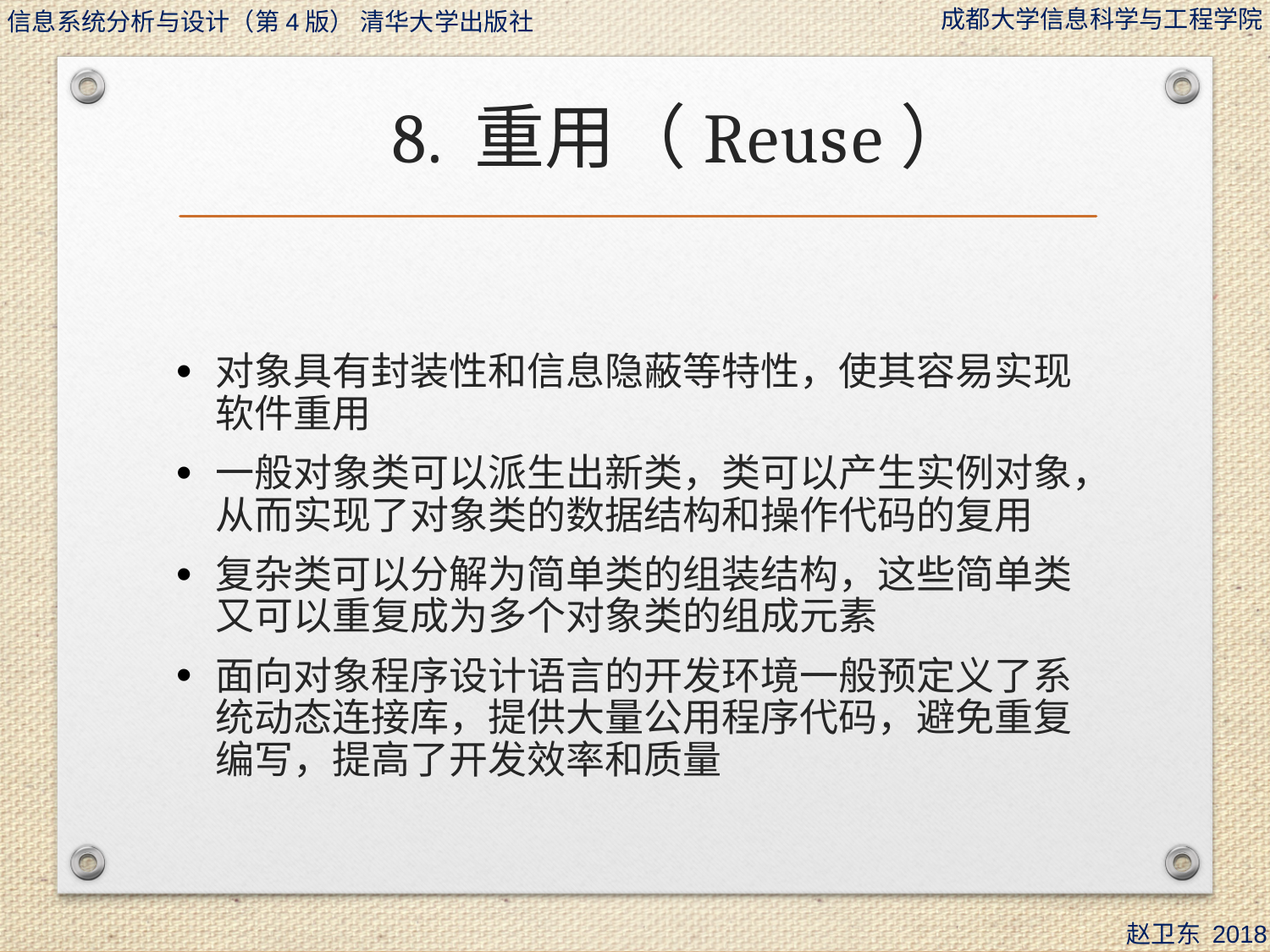

# 8. 重用（Reuse）
对象具有封装性和信息隐蔽等特性，使其容易实现软件重用
一般对象类可以派生出新类，类可以产生实例对象，从而实现了对象类的数据结构和操作代码的复用
复杂类可以分解为简单类的组装结构，这些简单类又可以重复成为多个对象类的组成元素
面向对象程序设计语言的开发环境一般预定义了系统动态连接库，提供大量公用程序代码，避免重复编写，提高了开发效率和质量